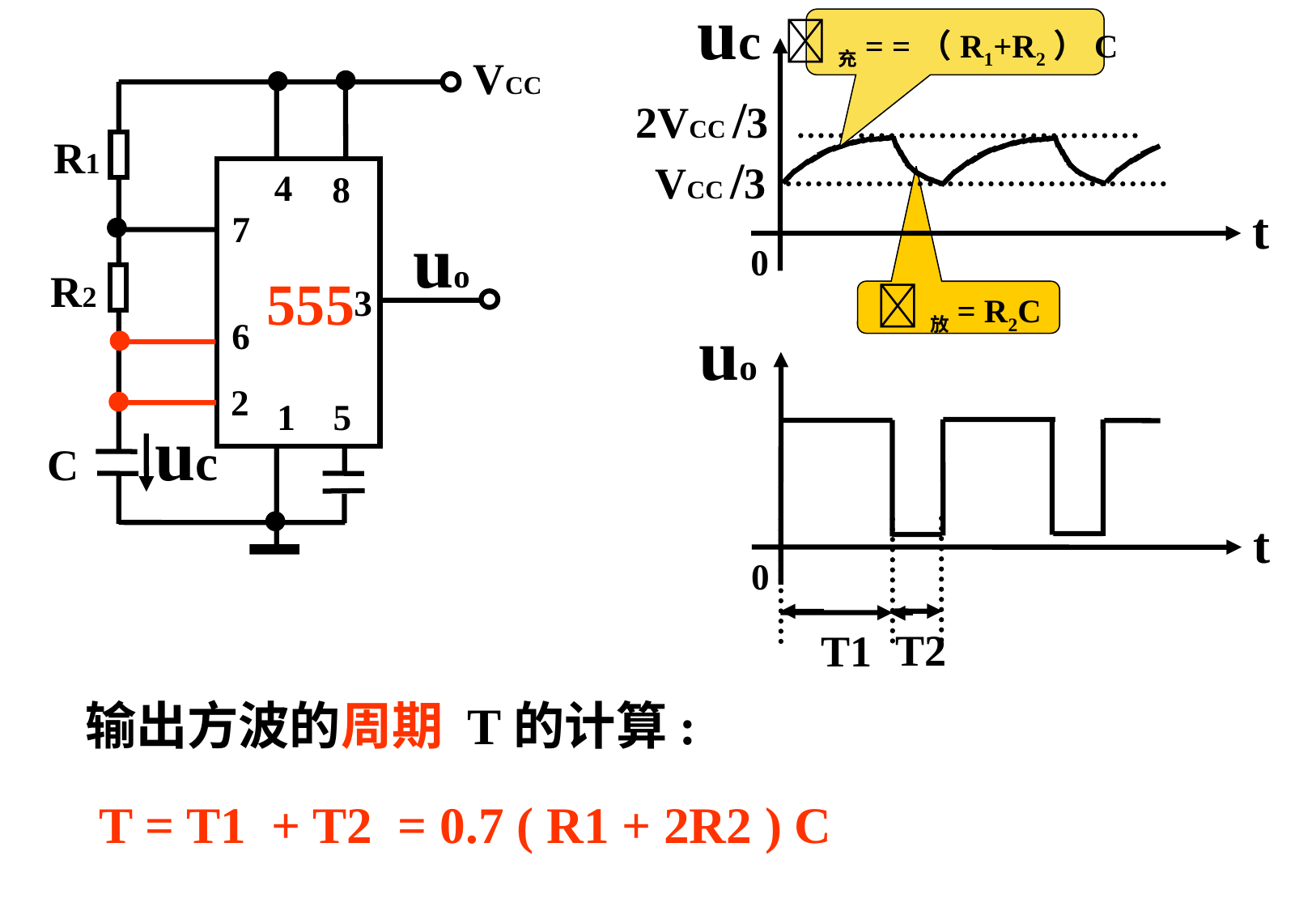

uc

t
0

2VCC /3

VCC /3

uo

t
0

τ充= =（R1+R2）C
VCC

R1

uo

R2

uc

C

4
8
7
555
3
6
2
1
5
τ放= R2C

T2
T1
输出方波的周期 T的计算:
T = T1  + T2  = 0.7 ( R1 + 2R2 ) C